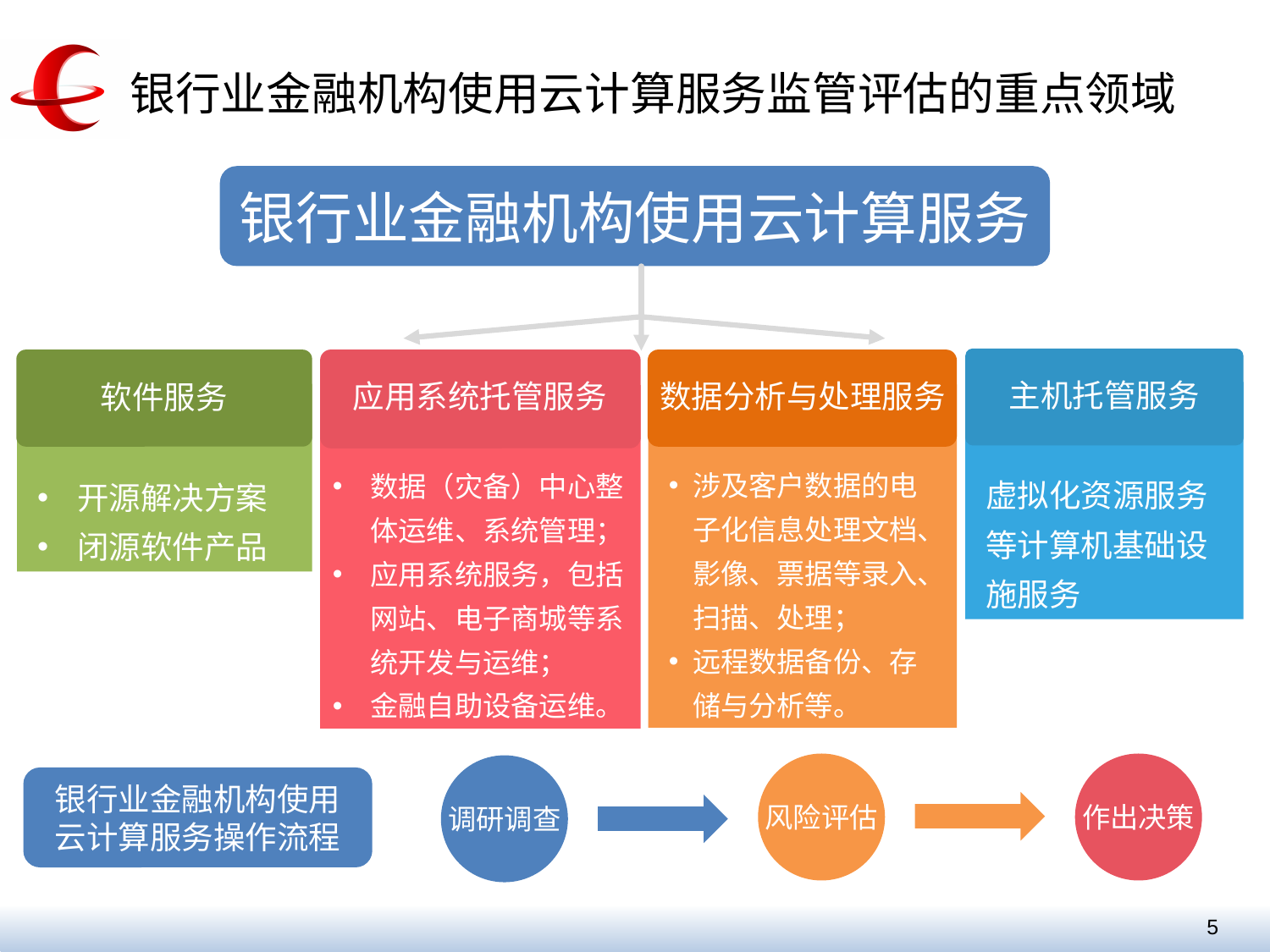

# 银行业金融机构使用云计算服务监管评估的重点领域
银行业金融机构使用云计算服务

主机托管服务

虚拟化资源服务等计算机基础设施服务

软件服务

开源解决方案
闭源软件产品

应用系统托管服务

数据（灾备）中心整体运维、系统管理；
应用系统服务，包括网站、电子商城等系统开发与运维；
金融自助设备运维。

涉及客户数据的电子化信息处理文档、影像、票据等录入、扫描、处理；
远程数据备份、存储与分析等。
数据分析与处理服务

风险评估

作出决策

调研调查
银行业金融机构使用云计算服务操作流程